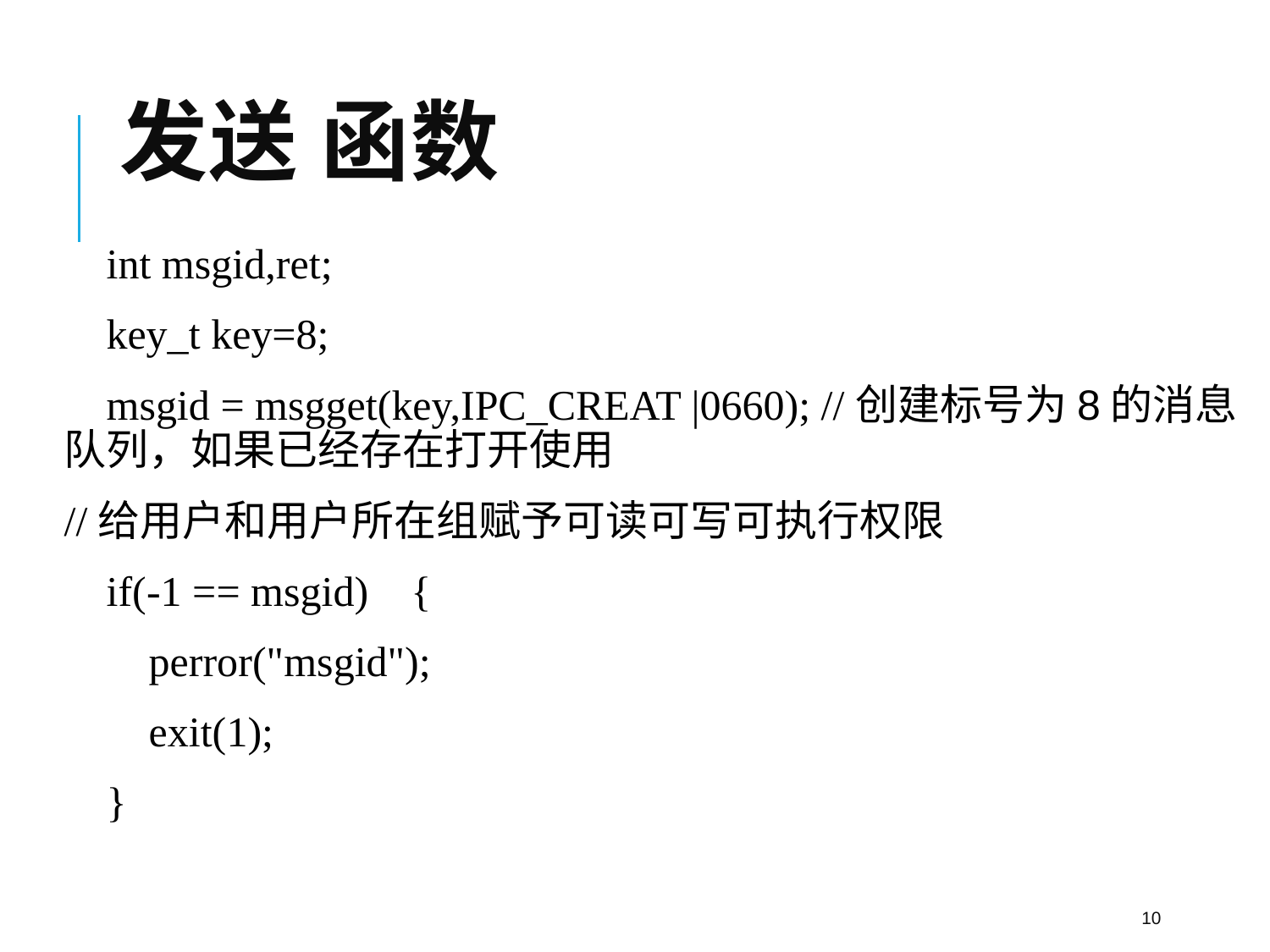

# 发送 函数
    int msgid,ret;
    key_t key=8;
    msgid = msgget(key,IPC_CREAT |0660); //创建标号为8的消息队列，如果已经存在打开使用
//给用户和用户所在组赋予可读可写可执行权限
    if(-1 == msgid)    {
        perror("msgid");
        exit(1);
    }
10